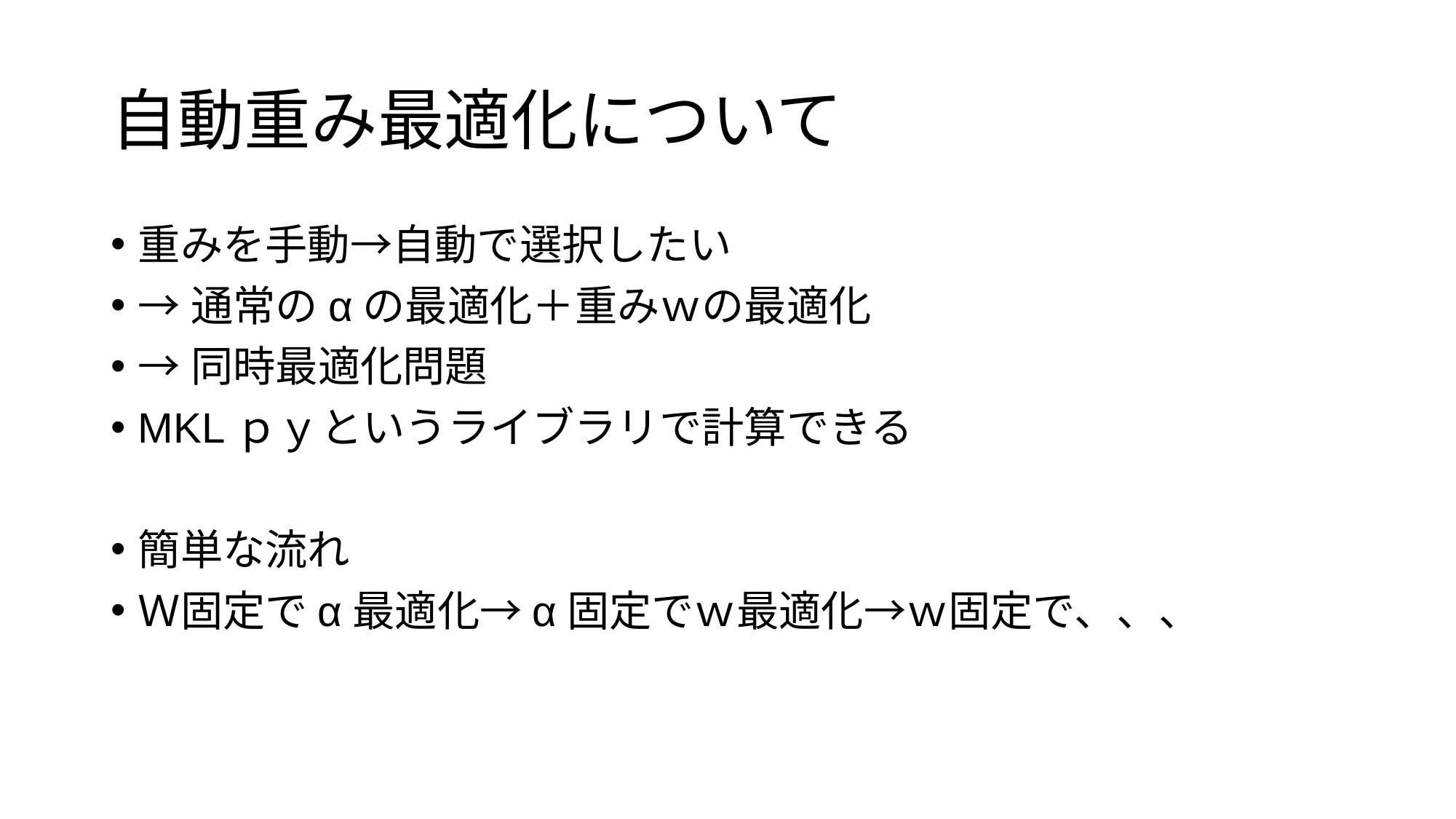

# 自動重み最適化について
重みを手動→自動で選択したい
→通常のαの最適化＋重みｗの最適化
→同時最適化問題
MKLｐｙというライブラリで計算できる

簡単な流れ
Ｗ固定でα最適化→α固定でｗ最適化→ｗ固定で、、、